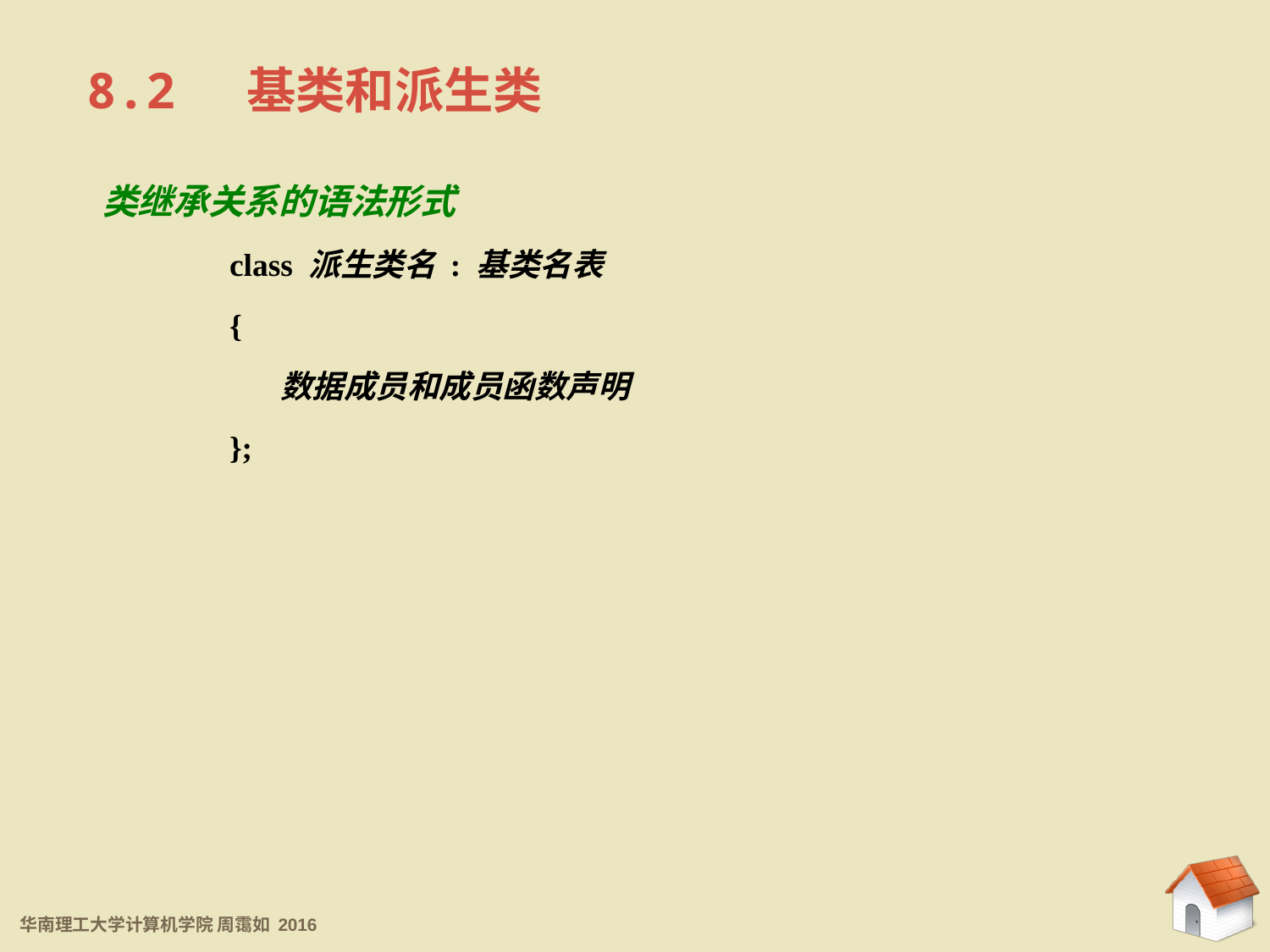

8.2  基类和派生类
类继承关系的语法形式
	class 派生类名 : 基类名表
 	{
	      数据成员和成员函数声明
 	};